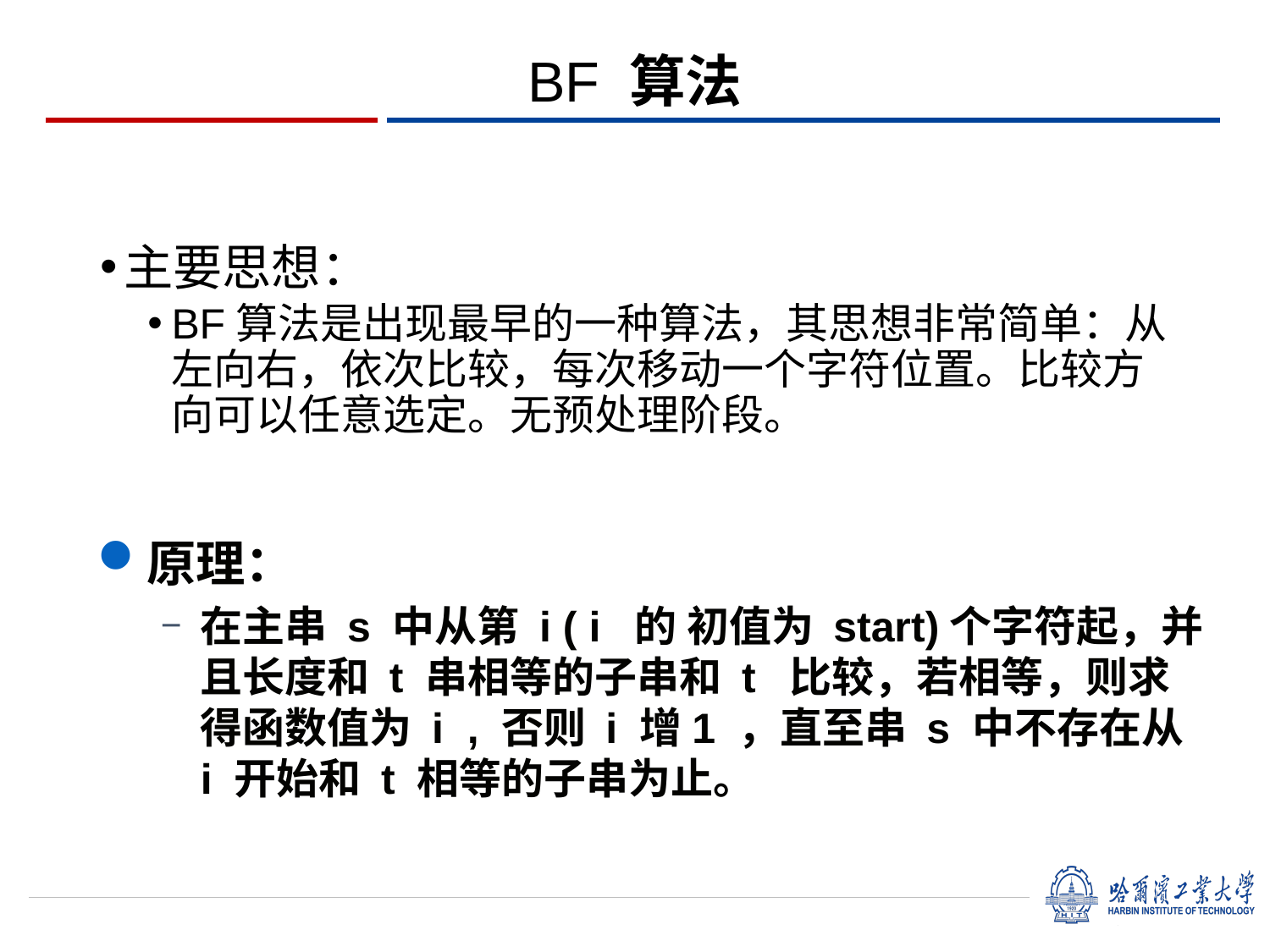

# BF 算法
主要思想：
BF算法是出现最早的一种算法，其思想非常简单：从左向右，依次比较，每次移动一个字符位置。比较方向可以任意选定。无预处理阶段。
原理：
在主串 s 中从第 i ( i  的 初值为 start)个字符起，并且长度和 t 串相等的子串和 t  比较，若相等，则求得函数值为 i  , 否则 i 增1 ，直至串 s 中不存在从  i 开始和 t 相等的子串为止。
15